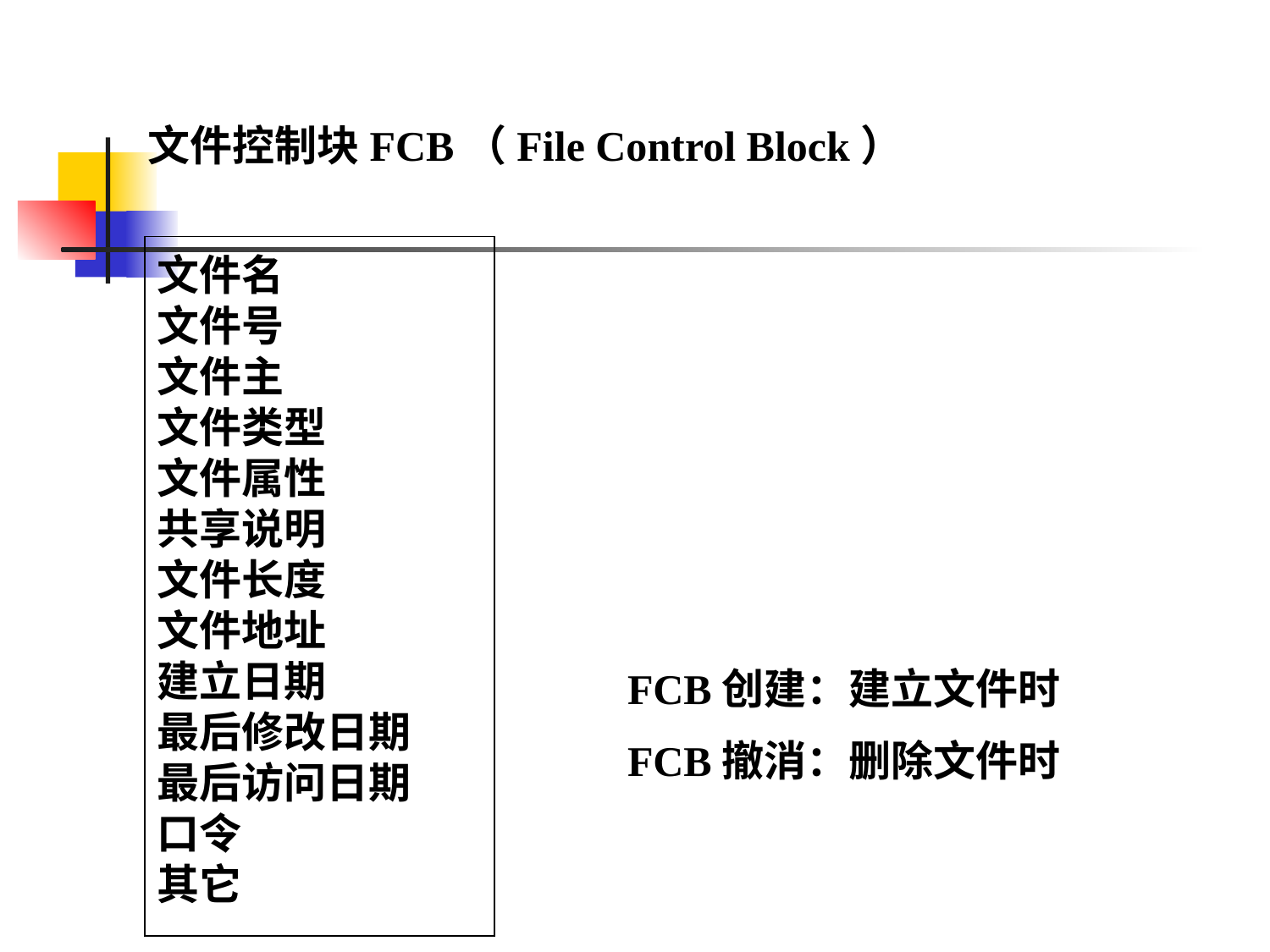

文件控制块FCB（File Control Block）
文件名
文件号
文件主
文件类型
文件属性
共享说明
文件长度
文件地址
建立日期
最后修改日期
最后访问日期
口令
其它

FCB创建：建立文件时
FCB撤消：删除文件时